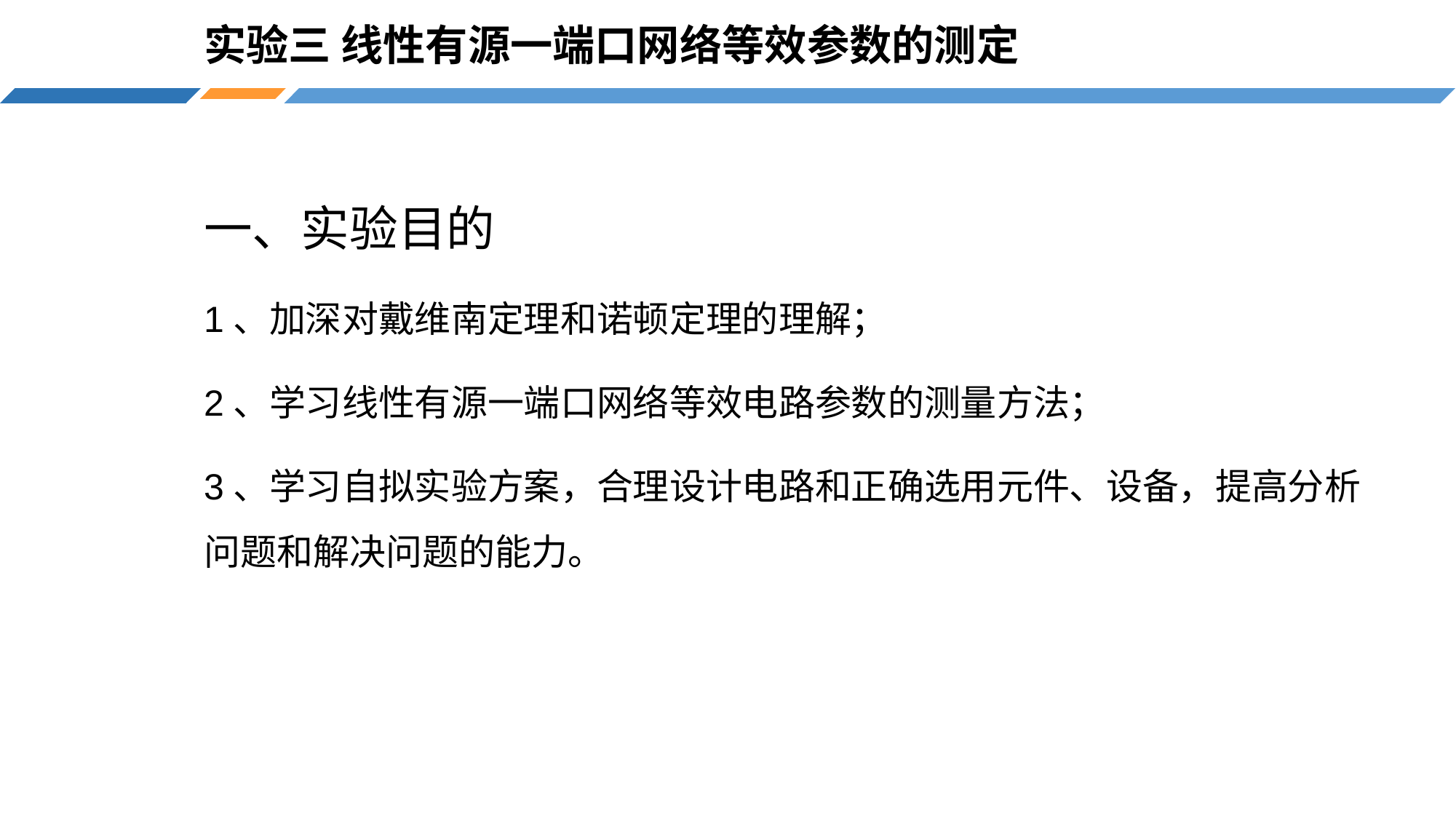

# 实验三 线性有源一端口网络等效参数的测定
一、实验目的
1、加深对戴维南定理和诺顿定理的理解；
2、学习线性有源一端口网络等效电路参数的测量方法；
3、学习自拟实验方案，合理设计电路和正确选用元件、设备，提高分析问题和解决问题的能力。